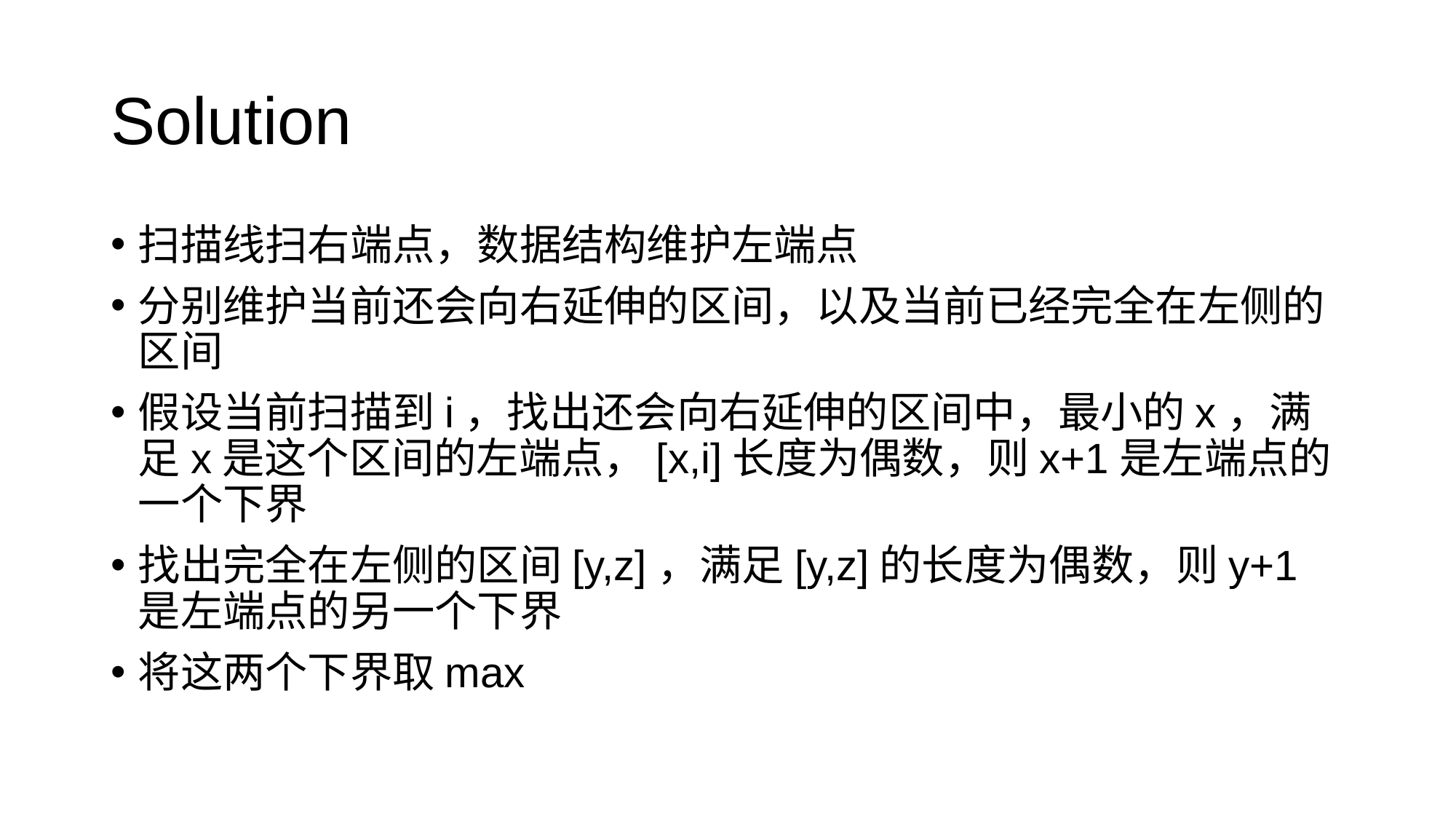

# Solution
扫描线扫右端点，数据结构维护左端点
分别维护当前还会向右延伸的区间，以及当前已经完全在左侧的区间
假设当前扫描到i，找出还会向右延伸的区间中，最小的x，满足x是这个区间的左端点，[x,i]长度为偶数，则x+1是左端点的一个下界
找出完全在左侧的区间[y,z]，满足[y,z]的长度为偶数，则y+1是左端点的另一个下界
将这两个下界取max